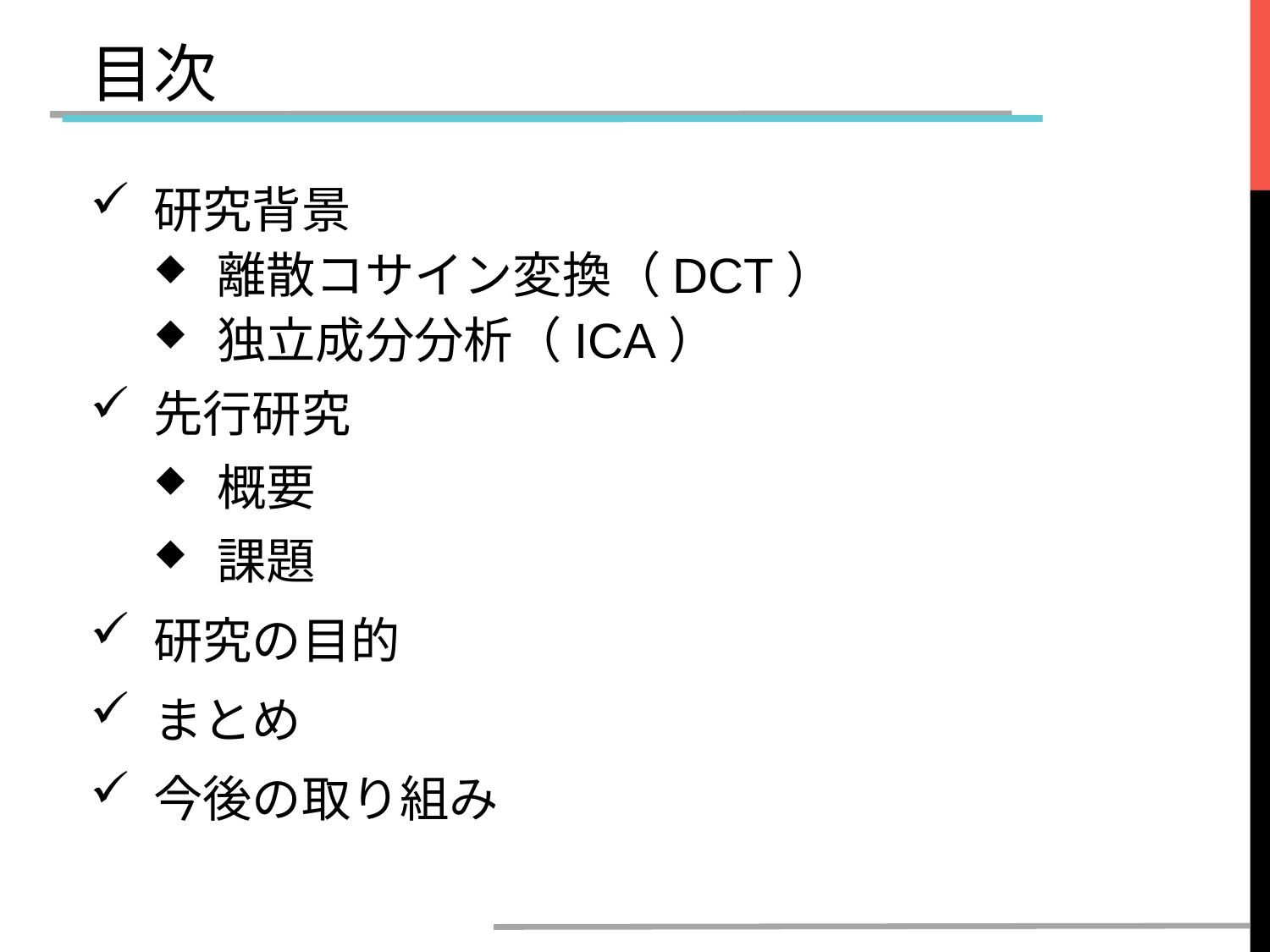

# 目次
2
研究背景
離散コサイン変換（DCT）
独立成分分析（ICA）
先行研究
概要
課題
研究の目的
まとめ
今後の取り組み